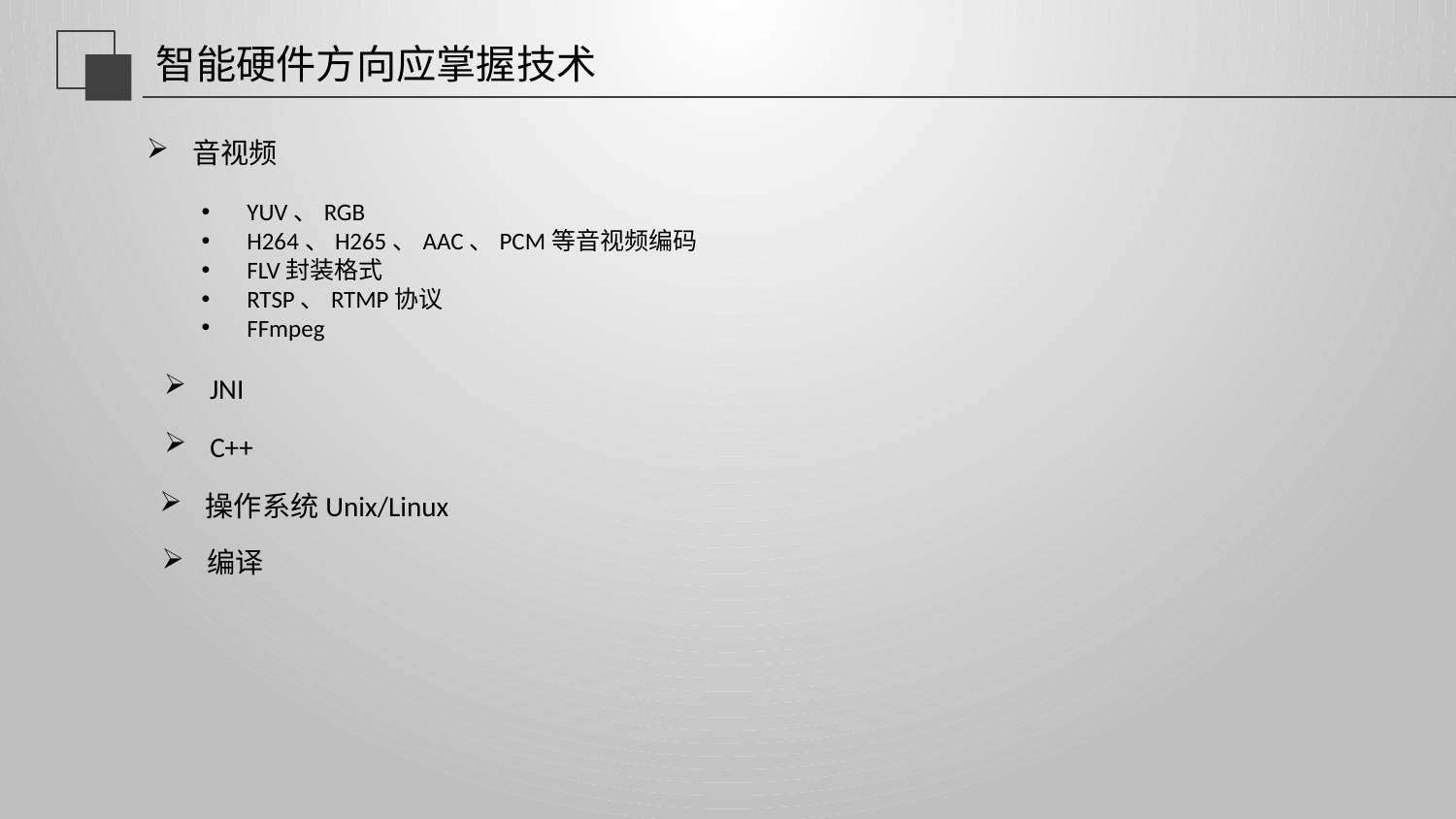

# 智能硬件方向应掌握技术
音视频
YUV、RGB
H264、H265、AAC、PCM等音视频编码
FLV封装格式
RTSP、RTMP协议
FFmpeg
JNI
C++
操作系统Unix/Linux
编译